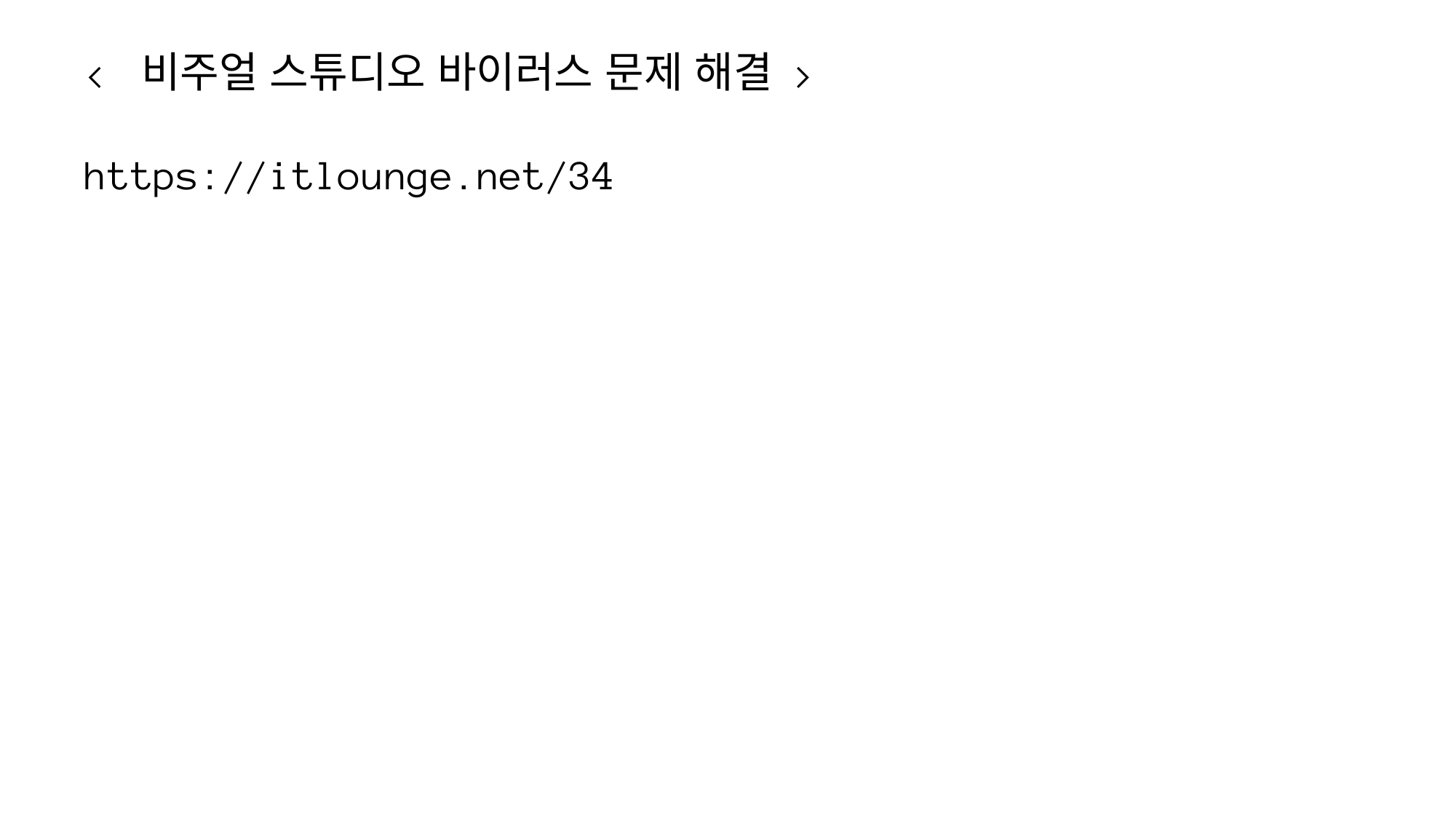

< 비주얼 스튜디오 바이러스 문제 해결 >

https://itlounge.net/34